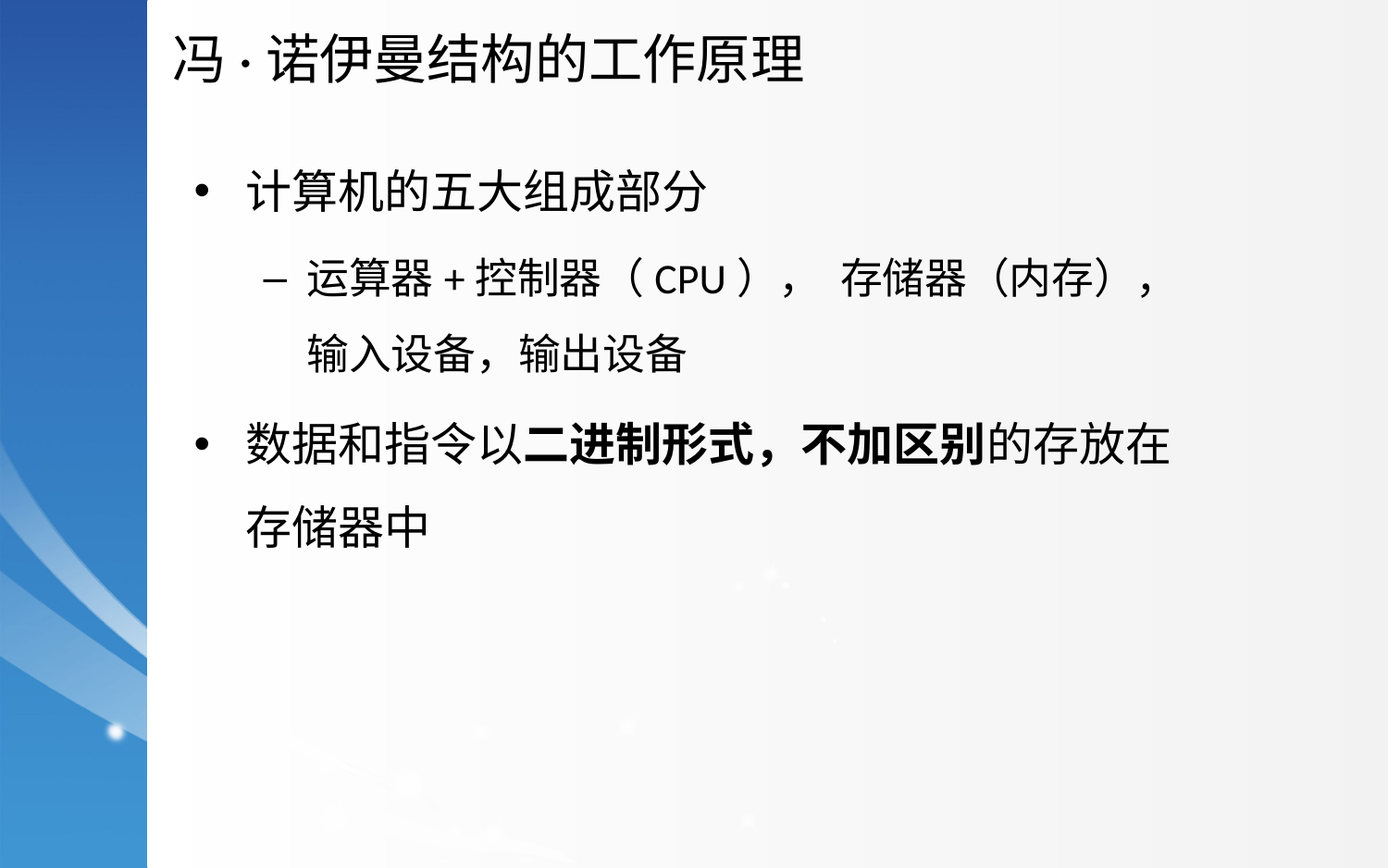

冯·诺伊曼结构的工作原理
计算机的五大组成部分
运算器+控制器（CPU），  存储器（内存），输入设备，输出设备
数据和指令以二进制形式，不加区别的存放在存储器中